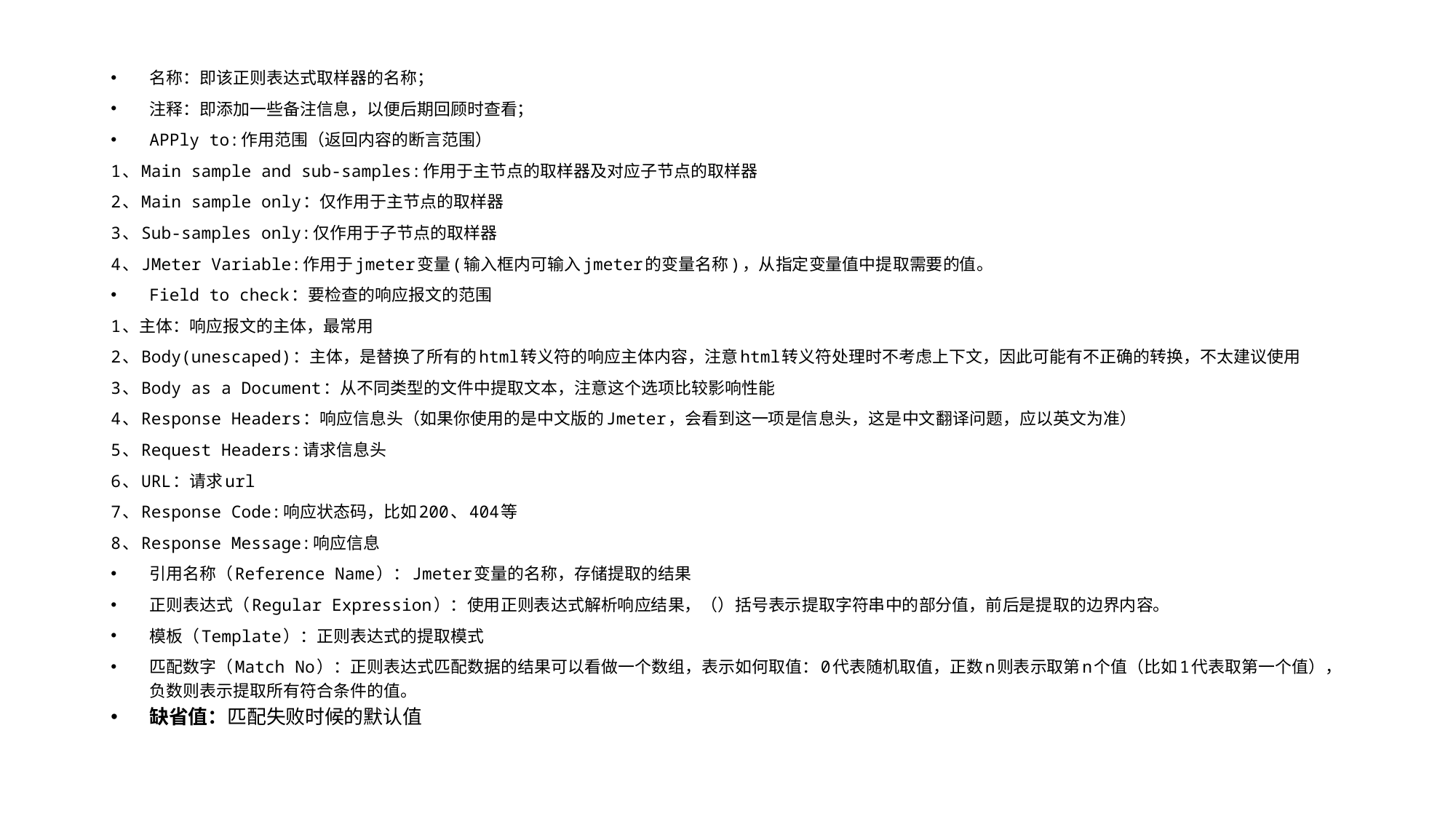

名称：即该正则表达式取样器的名称；
注释：即添加一些备注信息，以便后期回顾时查看；
APPly to:作用范围（返回内容的断言范围）
1、Main sample and sub-samples:作用于主节点的取样器及对应子节点的取样器
2、Main sample only：仅作用于主节点的取样器
3、Sub-samples only:仅作用于子节点的取样器
4、JMeter Variable:作用于jmeter变量(输入框内可输入jmeter的变量名称)，从指定变量值中提取需要的值。
Field to check：要检查的响应报文的范围
1、主体：响应报文的主体，最常用
2、Body(unescaped)：主体，是替换了所有的html转义符的响应主体内容，注意html转义符处理时不考虑上下文，因此可能有不正确的转换，不太建议使用
3、Body as a Document：从不同类型的文件中提取文本，注意这个选项比较影响性能
4、Response Headers：响应信息头（如果你使用的是中文版的Jmeter，会看到这一项是信息头，这是中文翻译问题，应以英文为准）
5、Request Headers:请求信息头
6、URL：请求url
7、Response Code:响应状态码，比如200、404等
8、Response Message:响应信息
引用名称（Reference Name）：Jmeter变量的名称，存储提取的结果
正则表达式（Regular Expression）：使用正则表达式解析响应结果，（）括号表示提取字符串中的部分值，前后是提取的边界内容。
模板（Template）：正则表达式的提取模式
匹配数字（Match No）：正则表达式匹配数据的结果可以看做一个数组，表示如何取值：0代表随机取值，正数n则表示取第n个值（比如1代表取第一个值），负数则表示提取所有符合条件的值。
缺省值：匹配失败时候的默认值